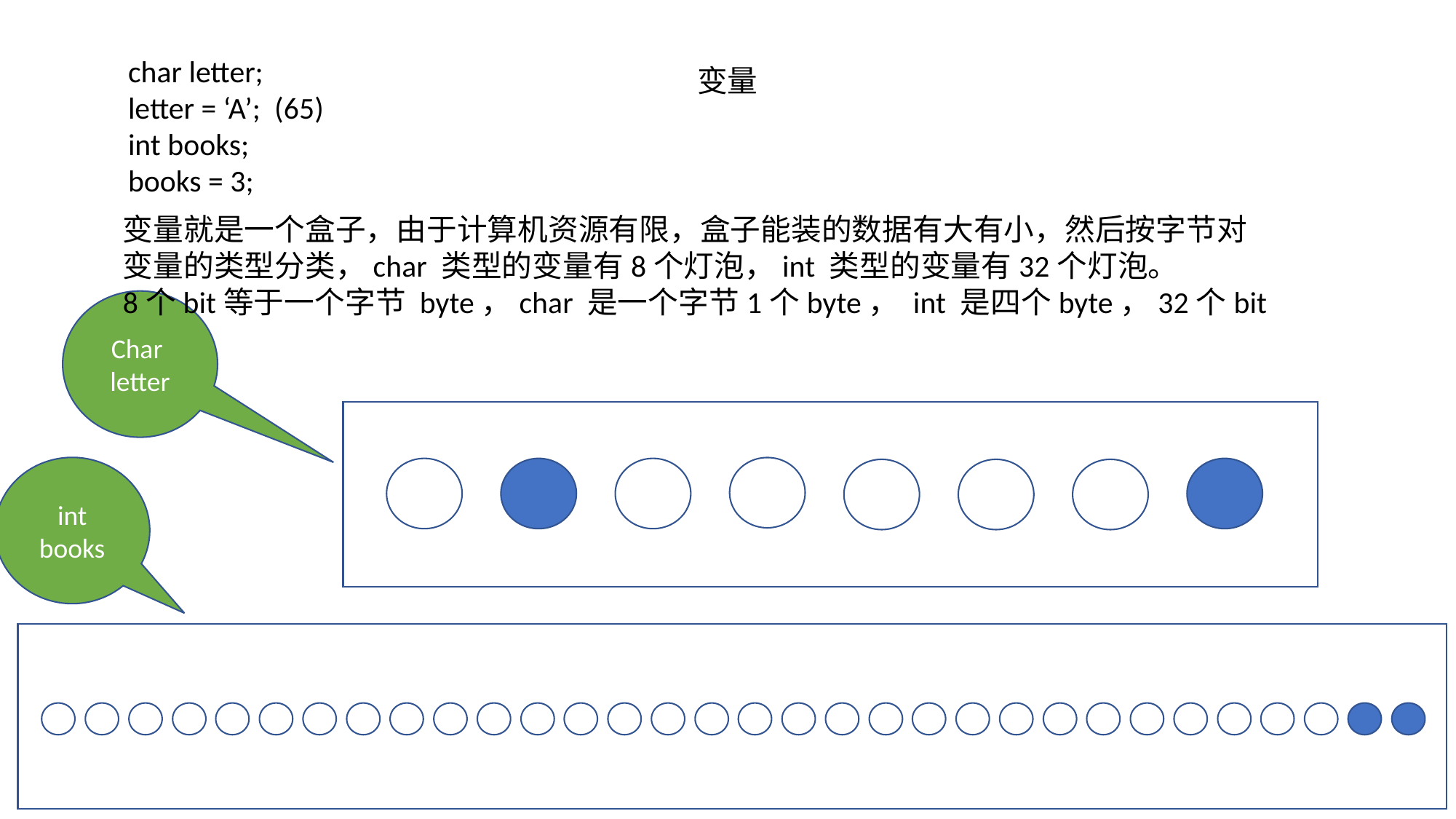

char letter;
letter = ‘A’;  (65)
int books;
books = 3;
变量
变量就是一个盒子，由于计算机资源有限，盒子能装的数据有大有小，然后按字节对变量的类型分类，char 类型的变量有8个灯泡，int 类型的变量有32个灯泡。
8个bit等于一个字节 byte，char 是一个字节1个byte， int 是四个byte，32个bit

Char
letter

int
books